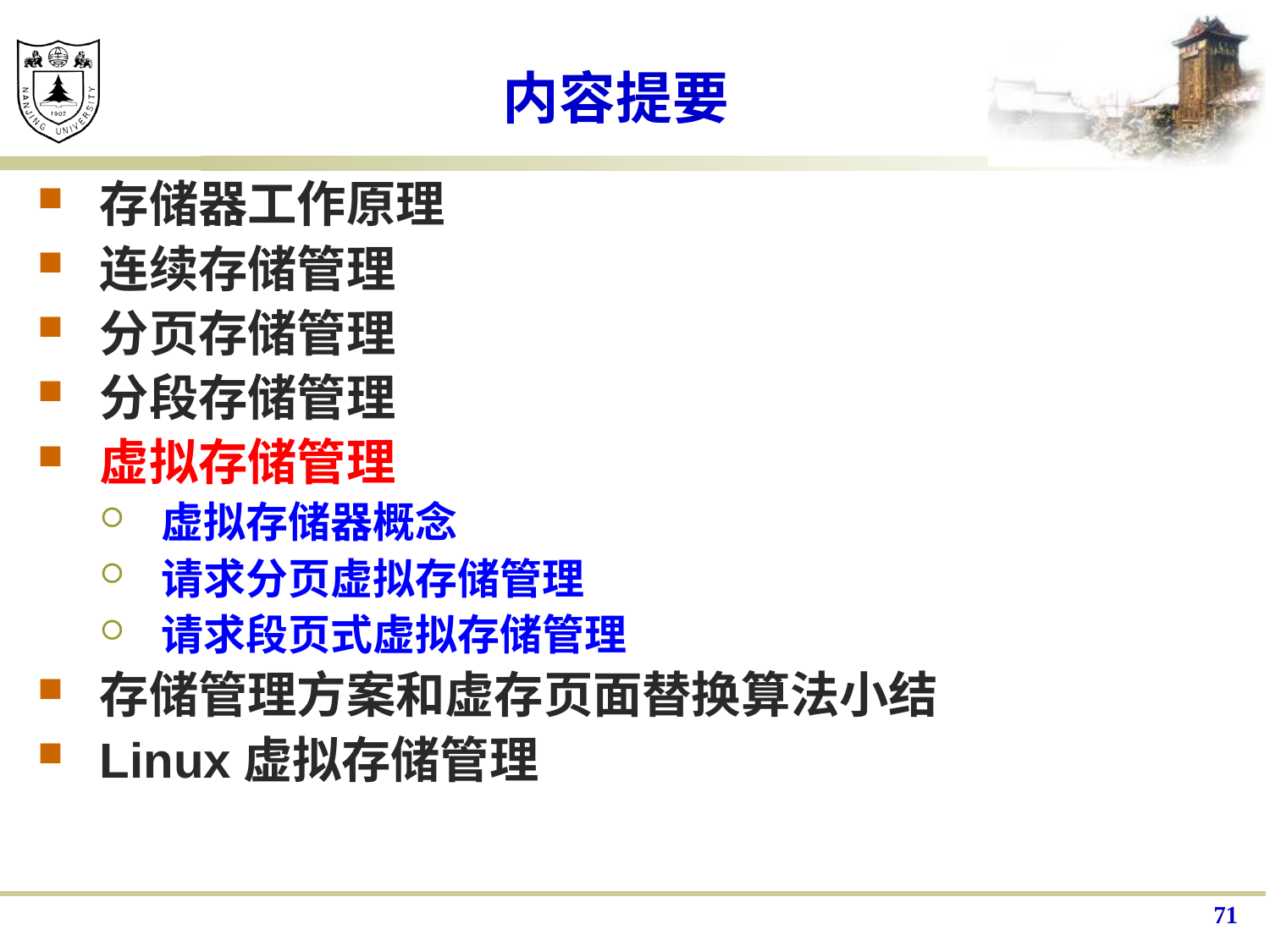

# 内容提要
存储器工作原理
连续存储管理
分页存储管理
分段存储管理
虚拟存储管理
虚拟存储器概念
请求分页虚拟存储管理
请求段页式虚拟存储管理
存储管理方案和虚存页面替换算法小结
Linux虚拟存储管理
71